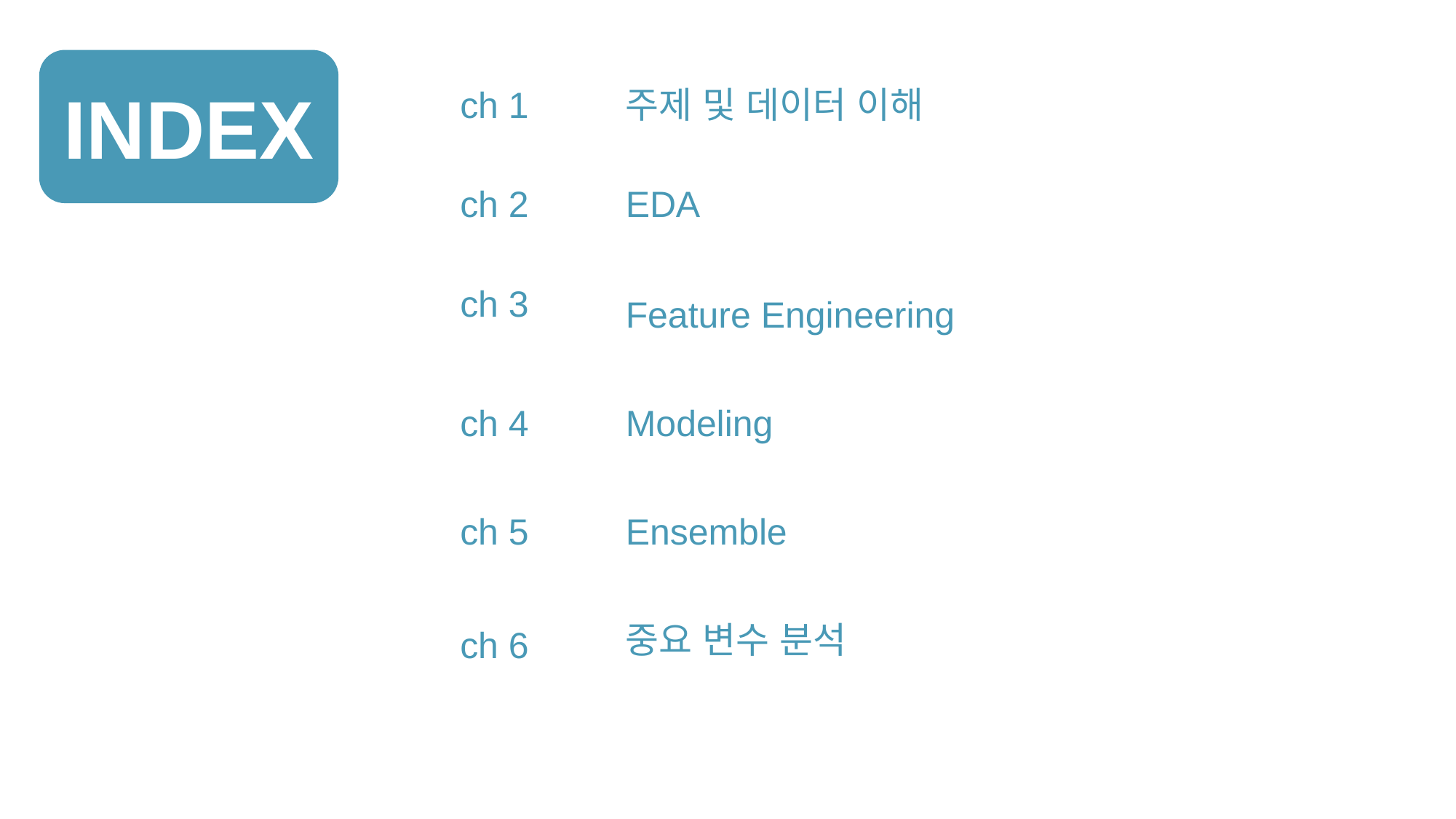

INDEX
ch 1
주제 및 데이터 이해
ch 2
EDA
ch 3
Feature Engineering
ch 4
Modeling
ch 5
Ensemble
중요 변수 분석
ch 6